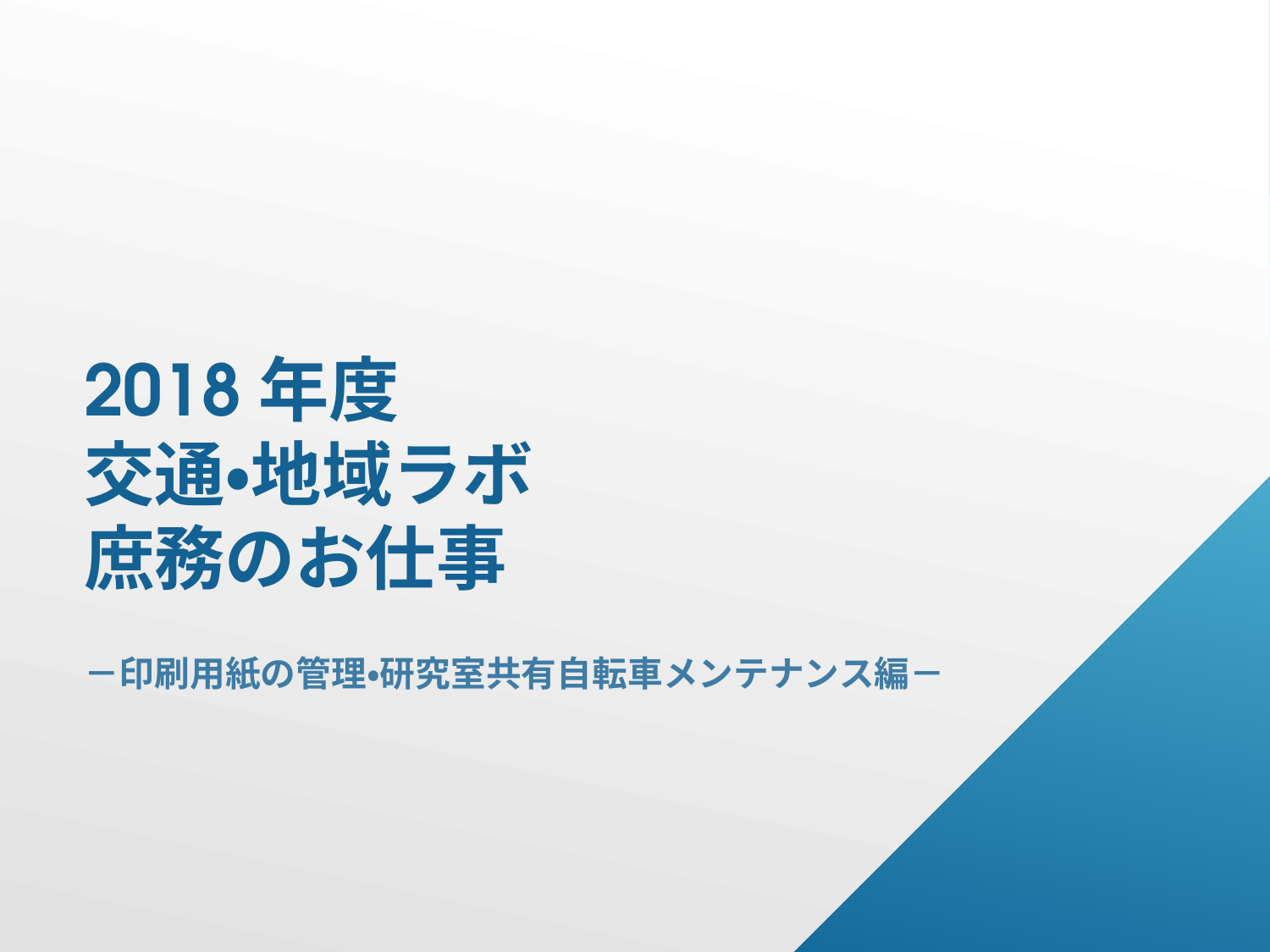

# 2018年度 交通・地域ラボ 庶務のお仕事
－印刷用紙の管理・研究室共有自転車メンテナンス編－